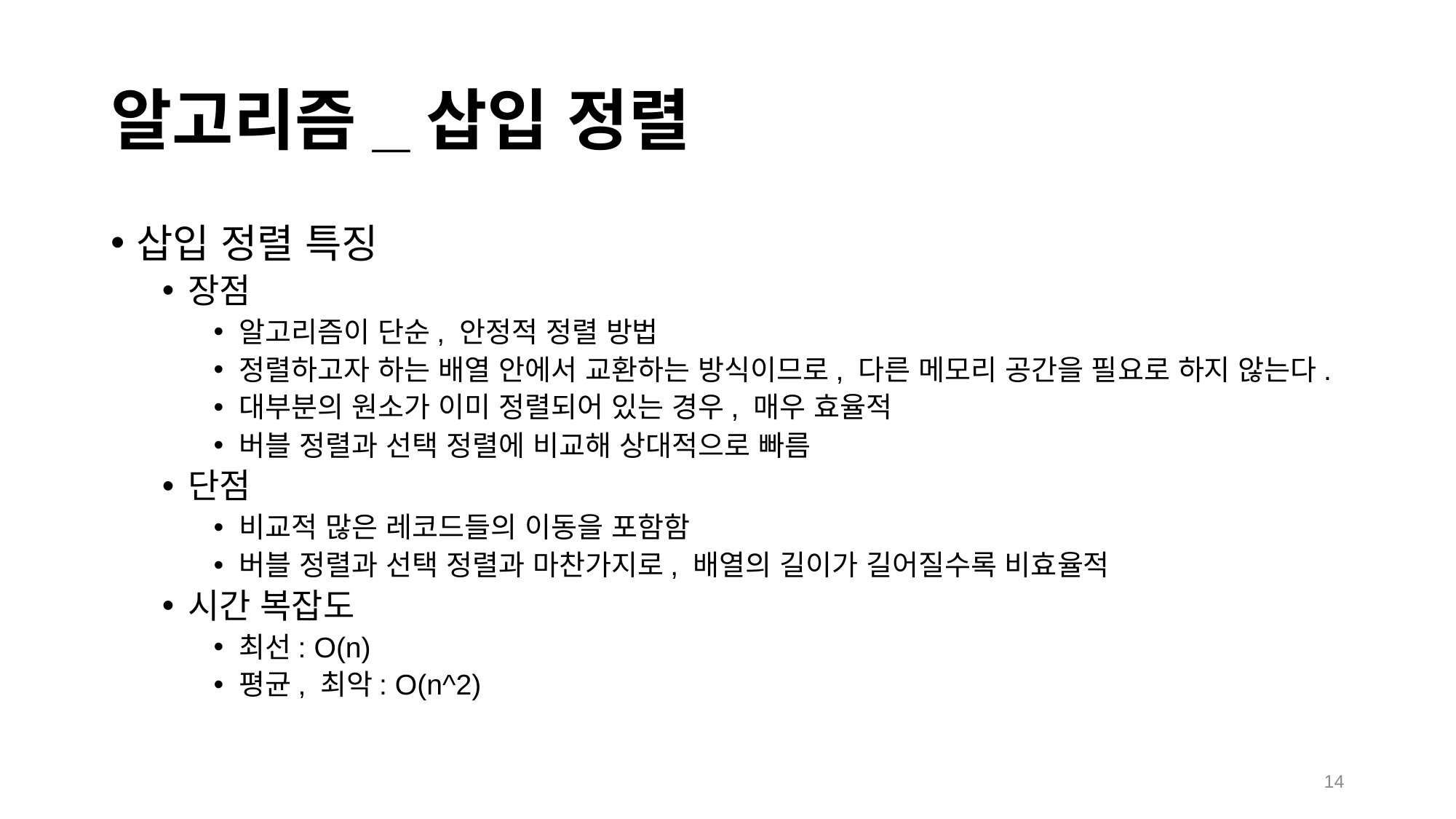

# 알고리즘_삽입 정렬
삽입 정렬 특징
장점
알고리즘이 단순, 안정적 정렬 방법
정렬하고자 하는 배열 안에서 교환하는 방식이므로, 다른 메모리 공간을 필요로 하지 않는다.
대부분의 원소가 이미 정렬되어 있는 경우, 매우 효율적
버블 정렬과 선택 정렬에 비교해 상대적으로 빠름
단점
비교적 많은 레코드들의 이동을 포함함
버블 정렬과 선택 정렬과 마찬가지로, 배열의 길이가 길어질수록 비효율적
시간 복잡도
최선: O(n)
평균, 최악: O(n^2)

14